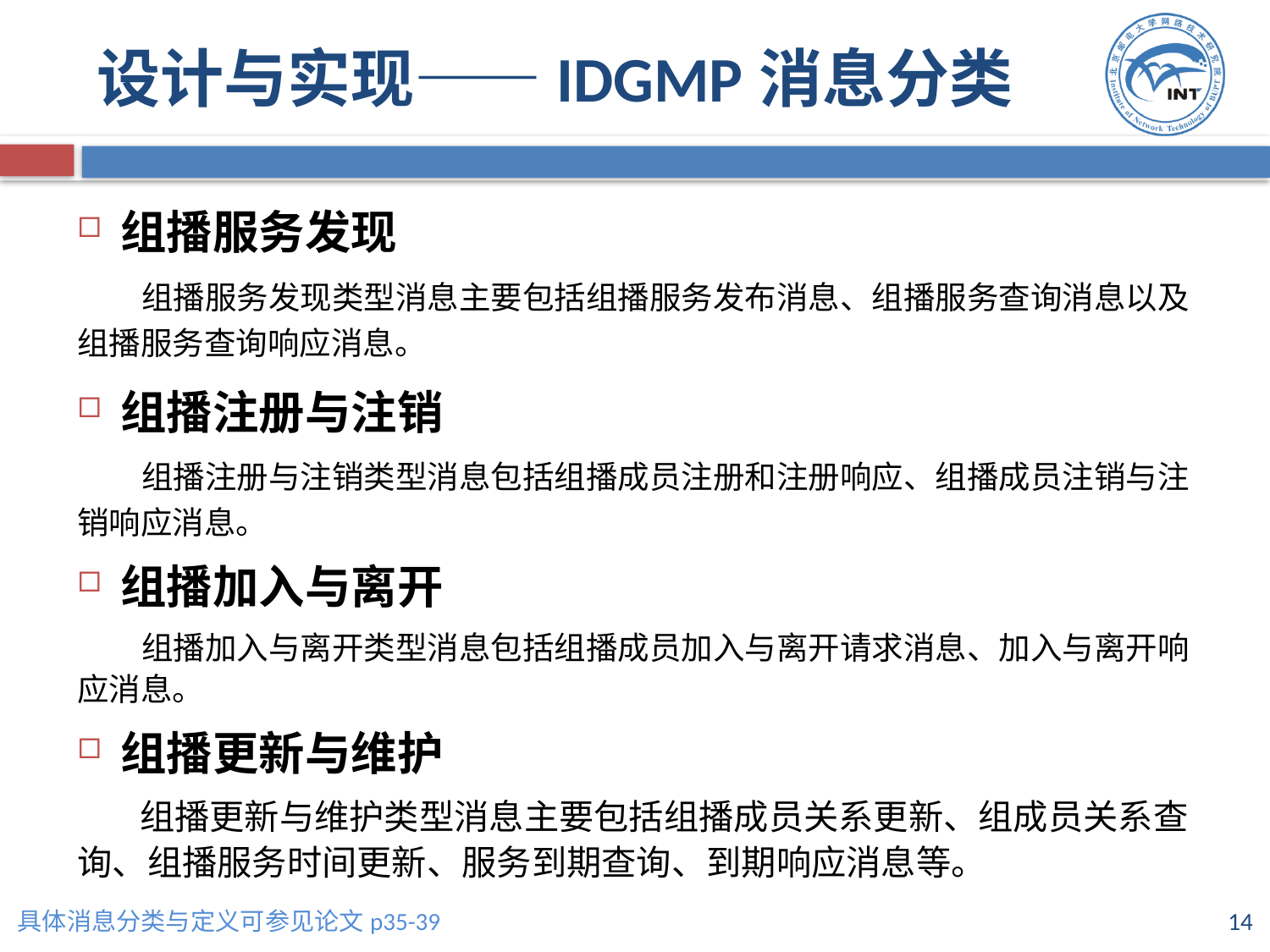

# 设计与实现——IDGMP消息分类
组播服务发现
        组播服务发现类型消息主要包括组播服务发布消息、组播服务查询消息以及组播服务查询响应消息。
组播注册与注销
        组播注册与注销类型消息包括组播成员注册和注册响应、组播成员注销与注销响应消息。
组播加入与离开
        组播加入与离开类型消息包括组播成员加入与离开请求消息、加入与离开响应消息。
组播更新与维护
       组播更新与维护类型消息主要包括组播成员关系更新、组成员关系查询、组播服务时间更新、服务到期查询、到期响应消息等。
具体消息分类与定义可参见论文p35-39
14